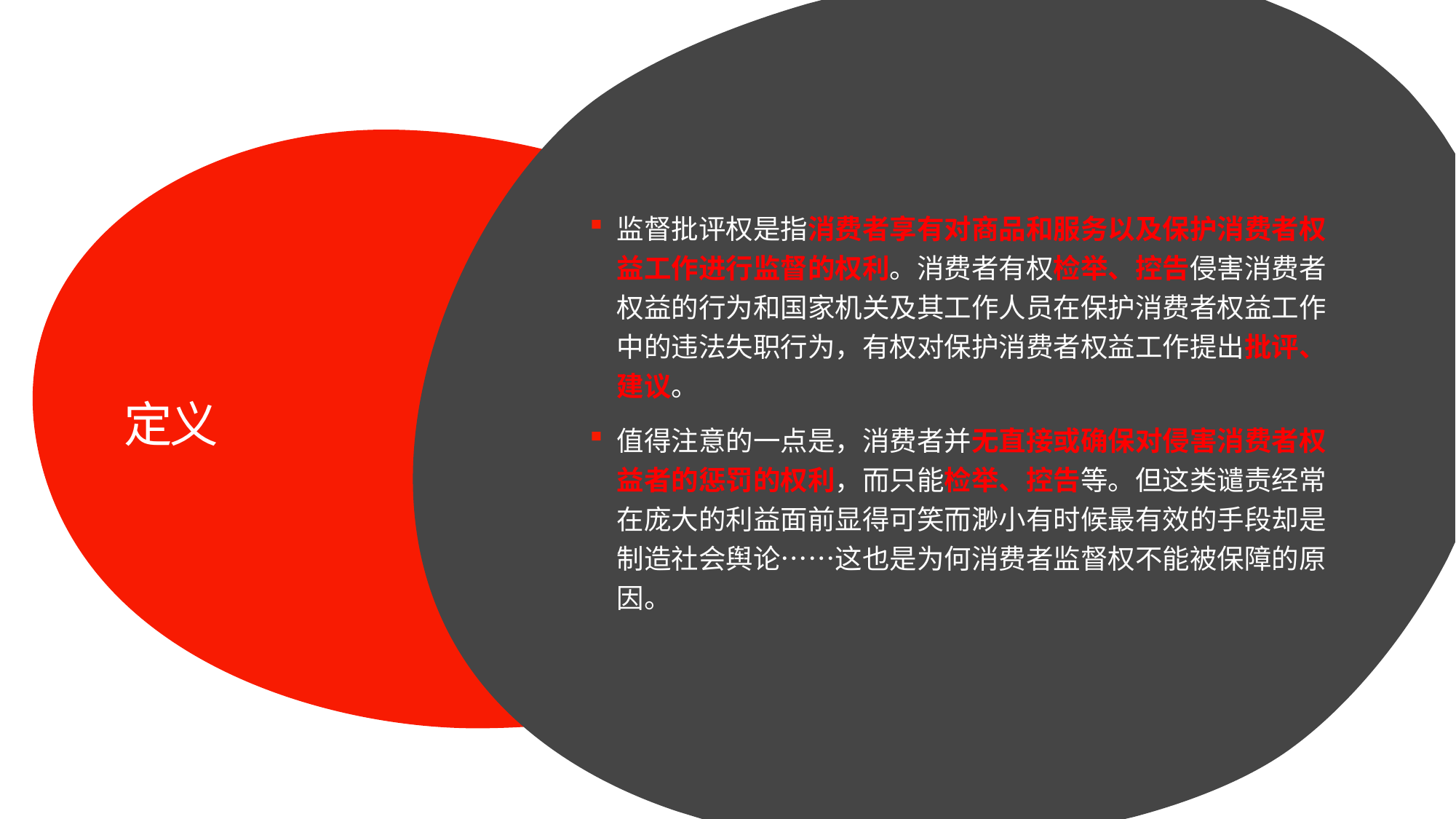

监督批评权是指消费者享有对商品和服务以及保护消费者权益工作进行监督的权利。消费者有权检举、控告侵害消费者权益的行为和国家机关及其工作人员在保护消费者权益工作中的违法失职行为，有权对保护消费者权益工作提出批评、建议。
值得注意的一点是，消费者并无直接或确保对侵害消费者权益者的惩罚的权利，而只能检举、控告等。但这类谴责经常在庞大的利益面前显得可笑而渺小有时候最有效的手段却是制造社会舆论……这也是为何消费者监督权不能被保障的原因。
# 定义